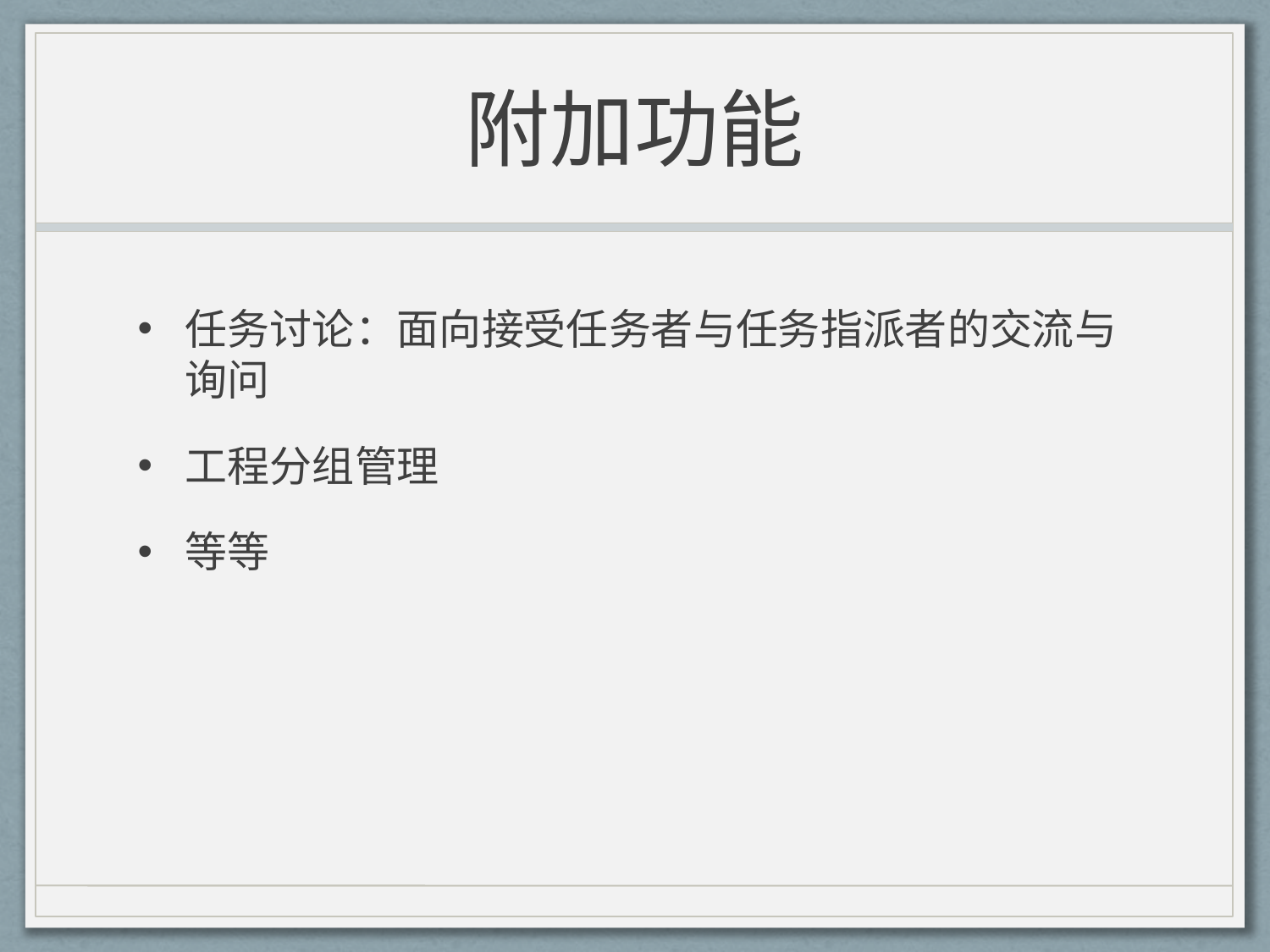

# 附加功能
任务讨论：面向接受任务者与任务指派者的交流与询问
工程分组管理
等等